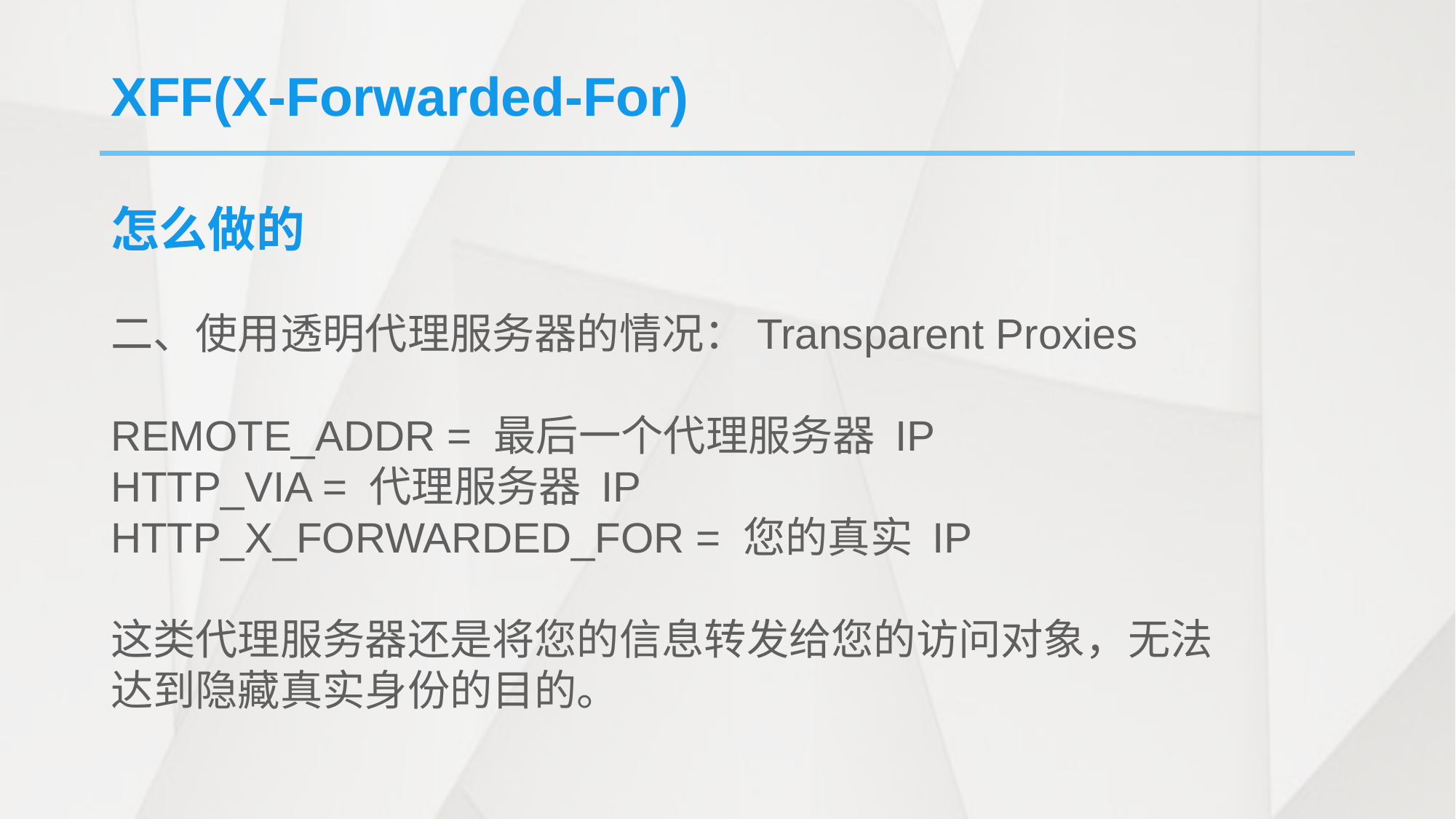

XFF(X-Forwarded-For)
怎么做的
二、使用透明代理服务器的情况：Transparent Proxies

REMOTE_ADDR = 最后一个代理服务器 IP
HTTP_VIA = 代理服务器 IP
HTTP_X_FORWARDED_FOR = 您的真实 IP

这类代理服务器还是将您的信息转发给您的访问对象，无法达到隐藏真实身份的目的。